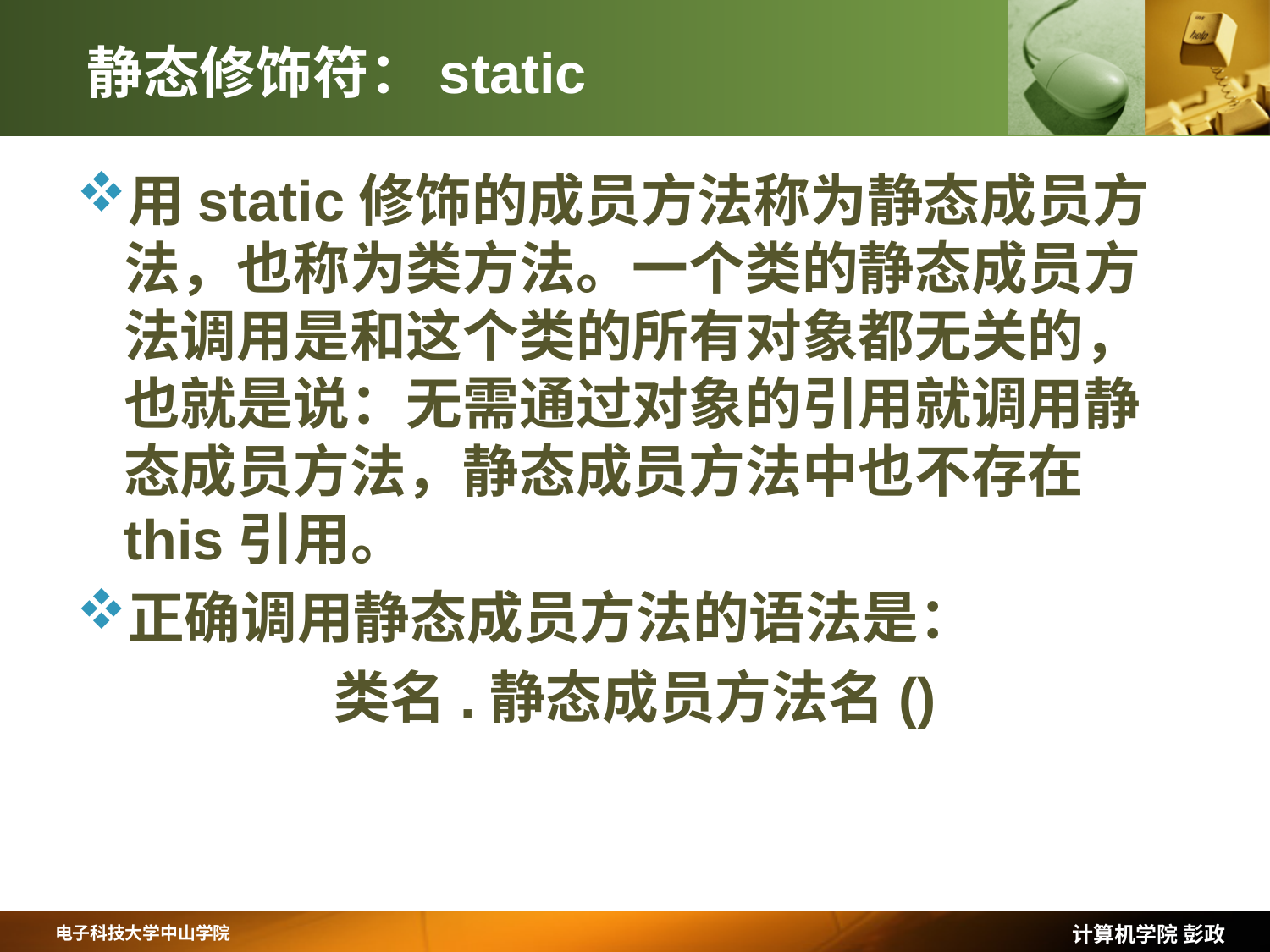

# 静态修饰符：static
用static修饰的成员方法称为静态成员方法，也称为类方法。一个类的静态成员方法调用是和这个类的所有对象都无关的，也就是说：无需通过对象的引用就调用静态成员方法，静态成员方法中也不存在this引用。
正确调用静态成员方法的语法是：
类名.静态成员方法名()

计算机学院 彭政
电子科技大学中山学院